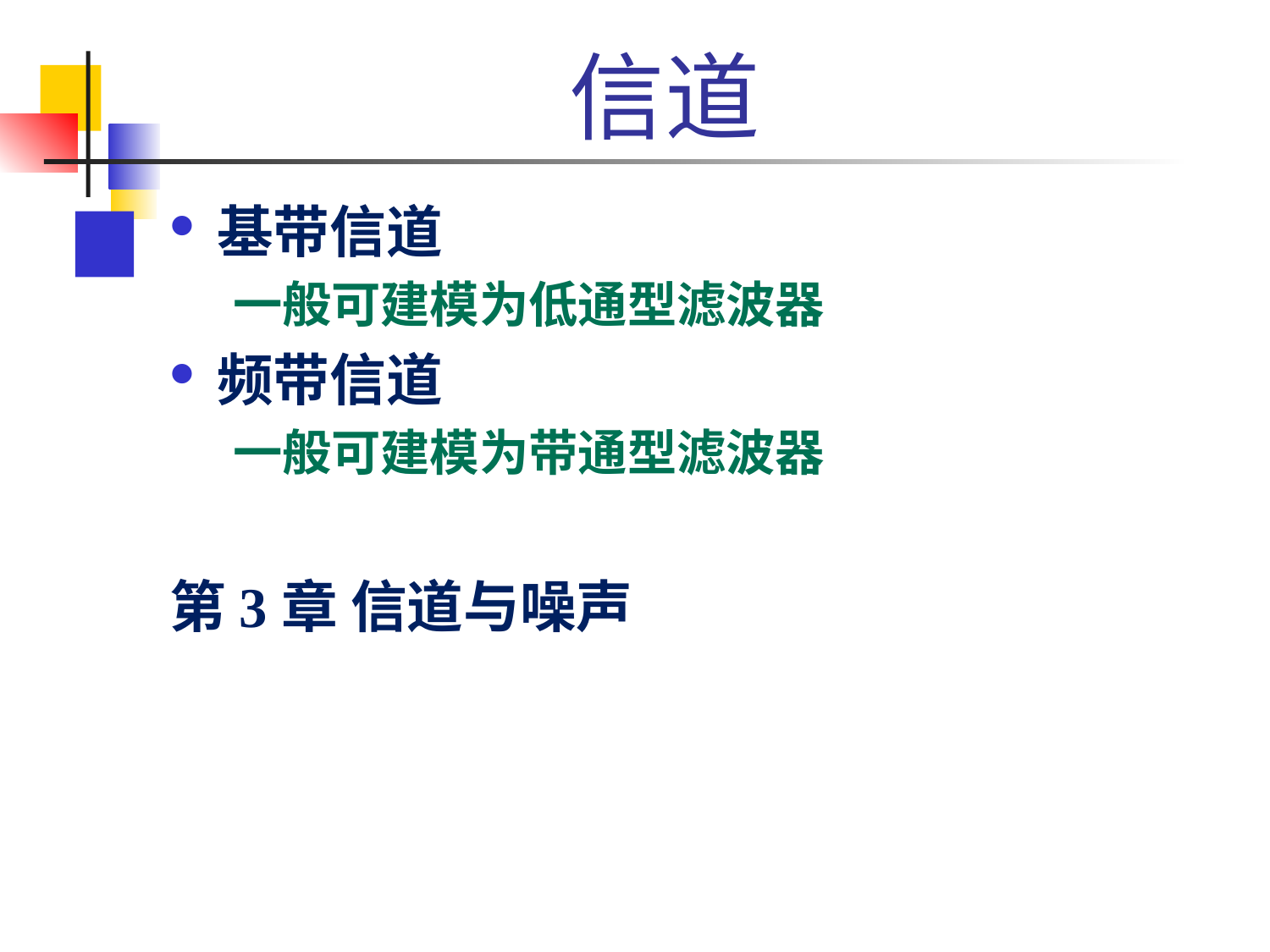

# 信道
基带信道
一般可建模为低通型滤波器
频带信道
一般可建模为带通型滤波器

第3章 信道与噪声